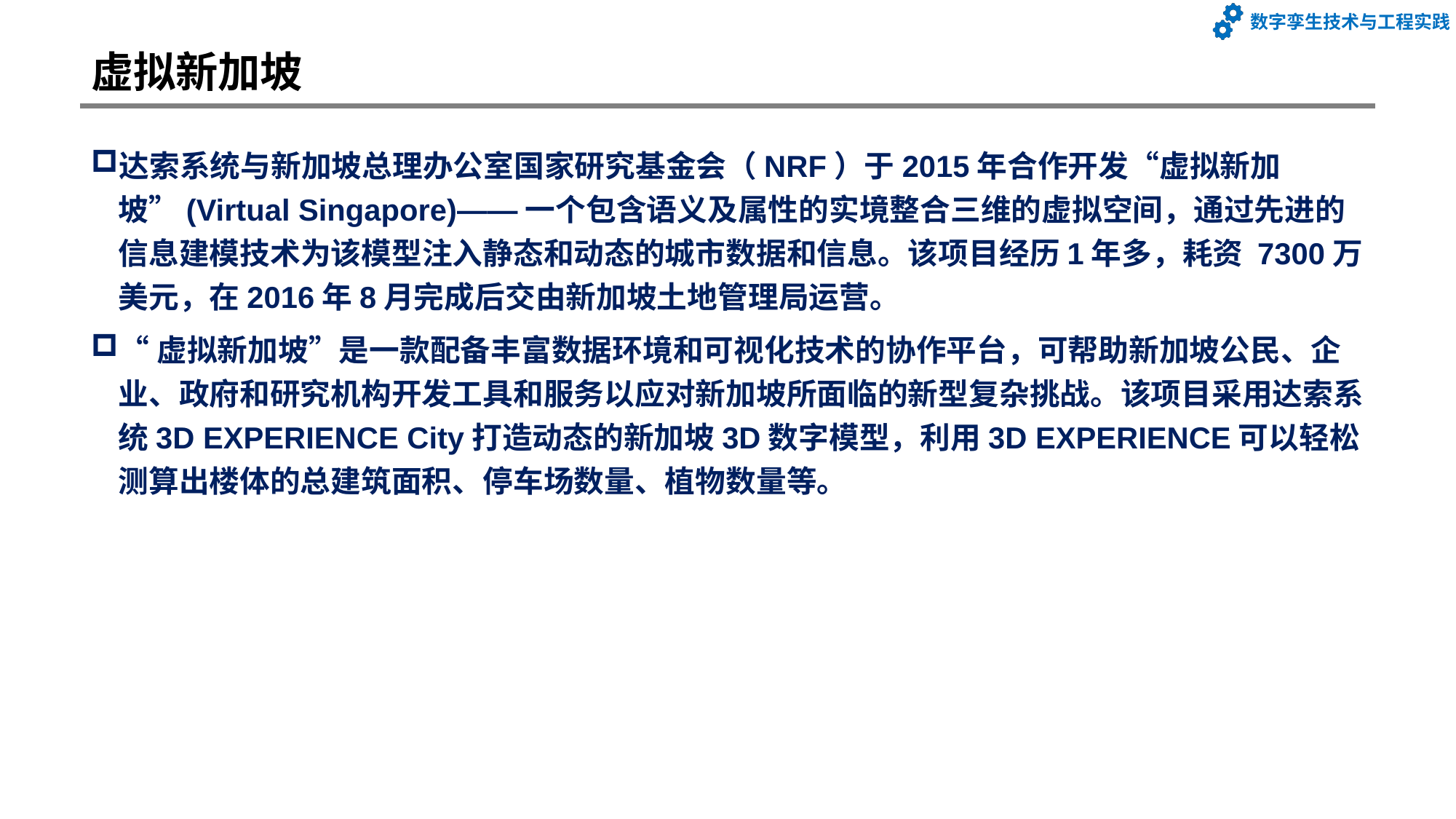

# 虚拟新加坡
达索系统与新加坡总理办公室国家研究基金会（NRF）于2015年合作开发“虚拟新加坡”(Virtual Singapore)——一个包含语义及属性的实境整合三维的虚拟空间，通过先进的信息建模技术为该模型注入静态和动态的城市数据和信息。该项目经历1年多，耗资 7300万美元，在2016年8月完成后交由新加坡土地管理局运营。
“虚拟新加坡”是一款配备丰富数据环境和可视化技术的协作平台，可帮助新加坡公民、企业、政府和研究机构开发工具和服务以应对新加坡所面临的新型复杂挑战。该项目采用达索系统3D EXPERIENCE City打造动态的新加坡3D数字模型，利用3D EXPERIENCE可以轻松测算出楼体的总建筑面积、停车场数量、植物数量等。